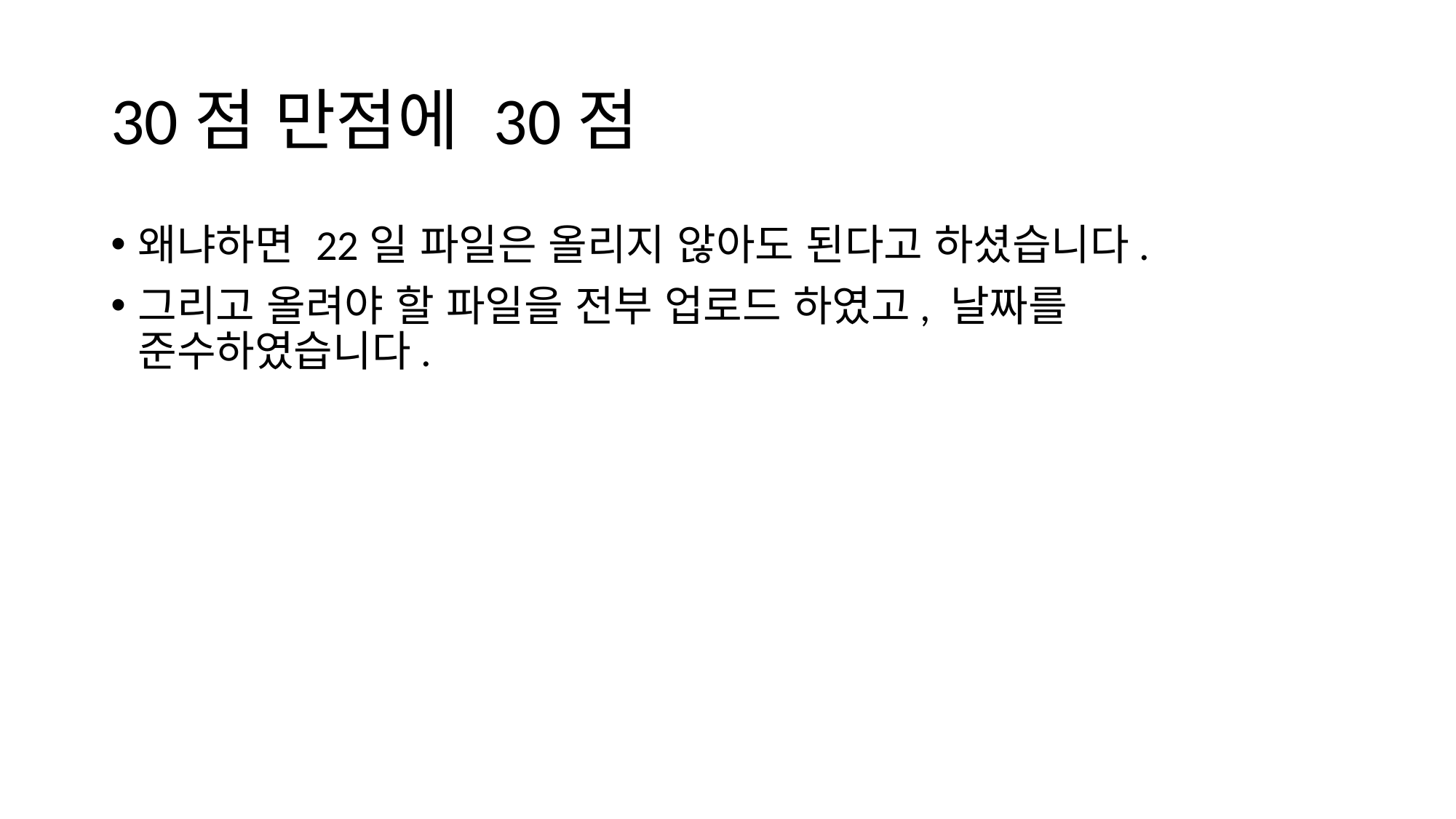

# 30점 만점에 30점
왜냐하면 22일 파일은 올리지 않아도 된다고 하셨습니다.
그리고 올려야 할 파일을 전부 업로드 하였고, 날짜를 준수하였습니다.